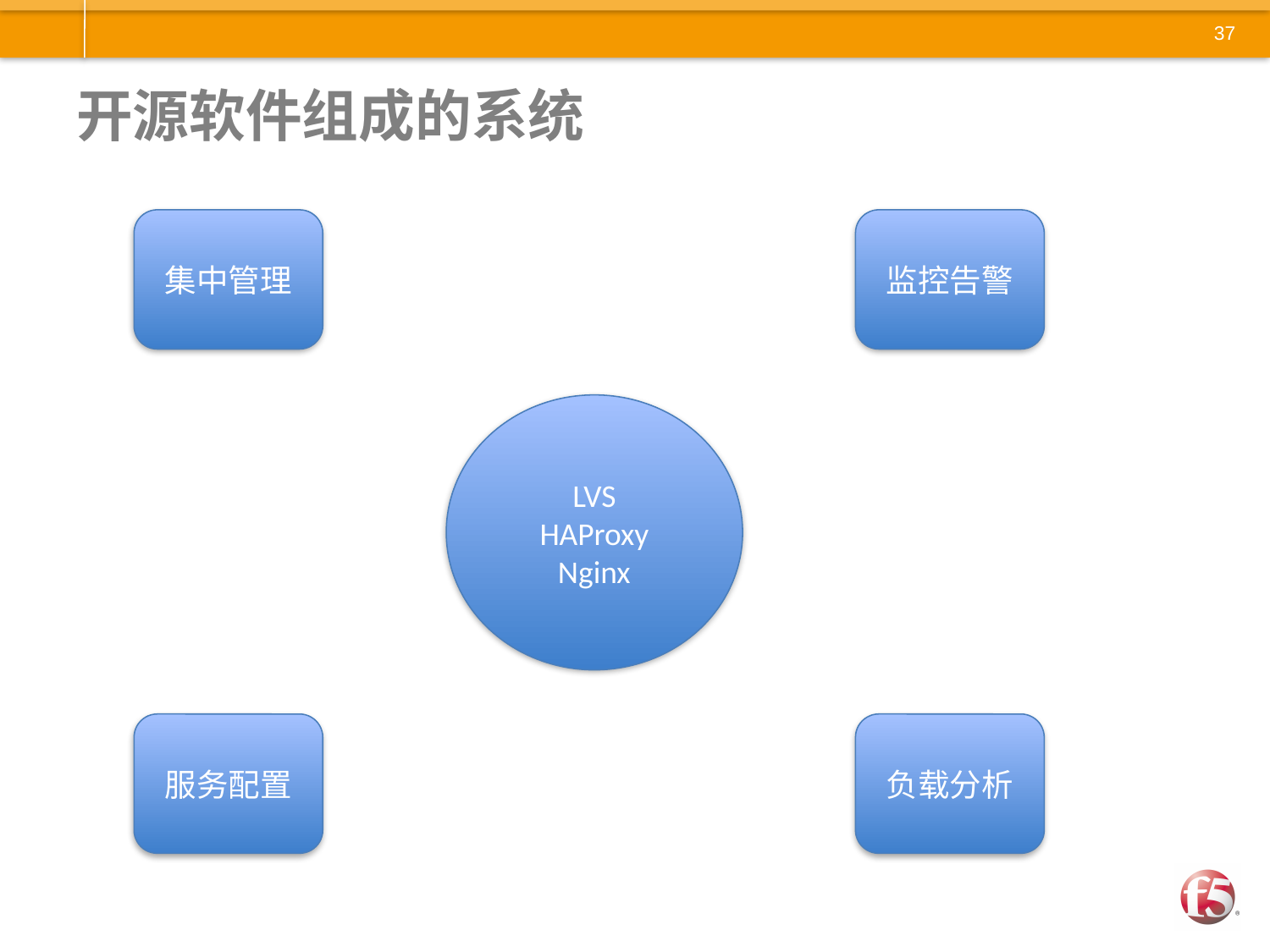

# 开源软件组成的系统
集中管理
监控告警
LVS
HAProxy
Nginx
服务配置
负载分析